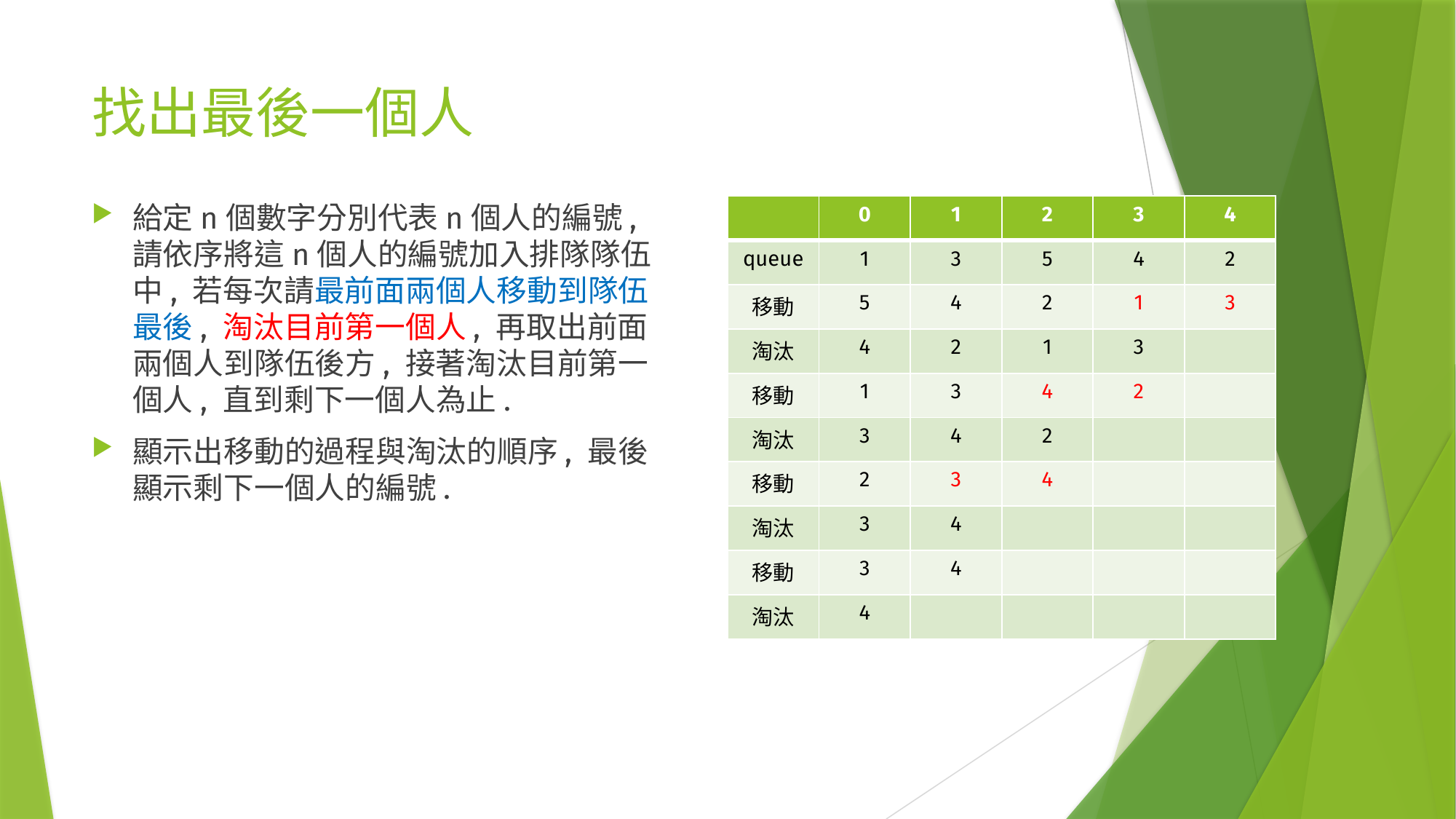

# 找出最後一個人
給定n個數字分別代表n個人的編號, 請依序將這n個人的編號加入排隊隊伍中, 若每次請最前面兩個人移動到隊伍最後, 淘汰目前第一個人, 再取出前面兩個人到隊伍後方, 接著淘汰目前第一個人, 直到剩下一個人為止.
顯示出移動的過程與淘汰的順序, 最後顯示剩下一個人的編號.

|  | 0 | 1 | 2 | 3 | 4 |
| --- | --- | --- | --- | --- | --- |
| queue | 1 | 3 | 5 | 4 | 2 |
| 移動 | 5 | 4 | 2 | 1 | 3 |
| 淘汰 | 4 | 2 | 1 | 3 |  |
| 移動 | 1 | 3 | 4 | 2 |  |
| 淘汰 | 3 | 4 | 2 |  |  |
| 移動 | 2 | 3 | 4 |  |  |
| 淘汰 | 3 | 4 |  |  |  |
| 移動 | 3 | 4 |  |  |  |
| 淘汰 | 4 |  |  |  |  |